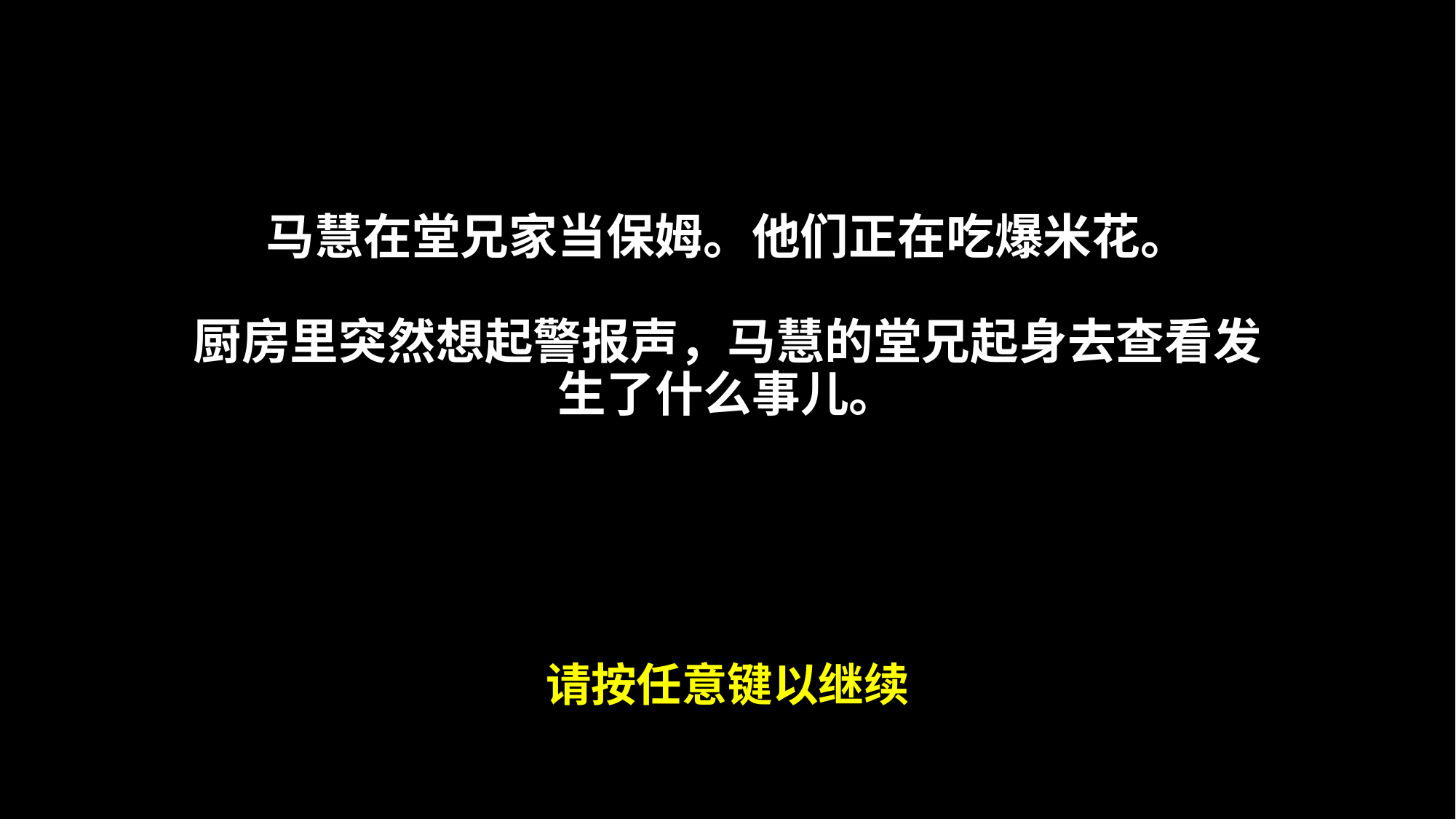

# 马慧在堂兄家当保姆。他们正在吃爆米花。 厨房里突然想起警报声，马慧的堂兄起身去查看发生了什么事儿。
请按任意键以继续